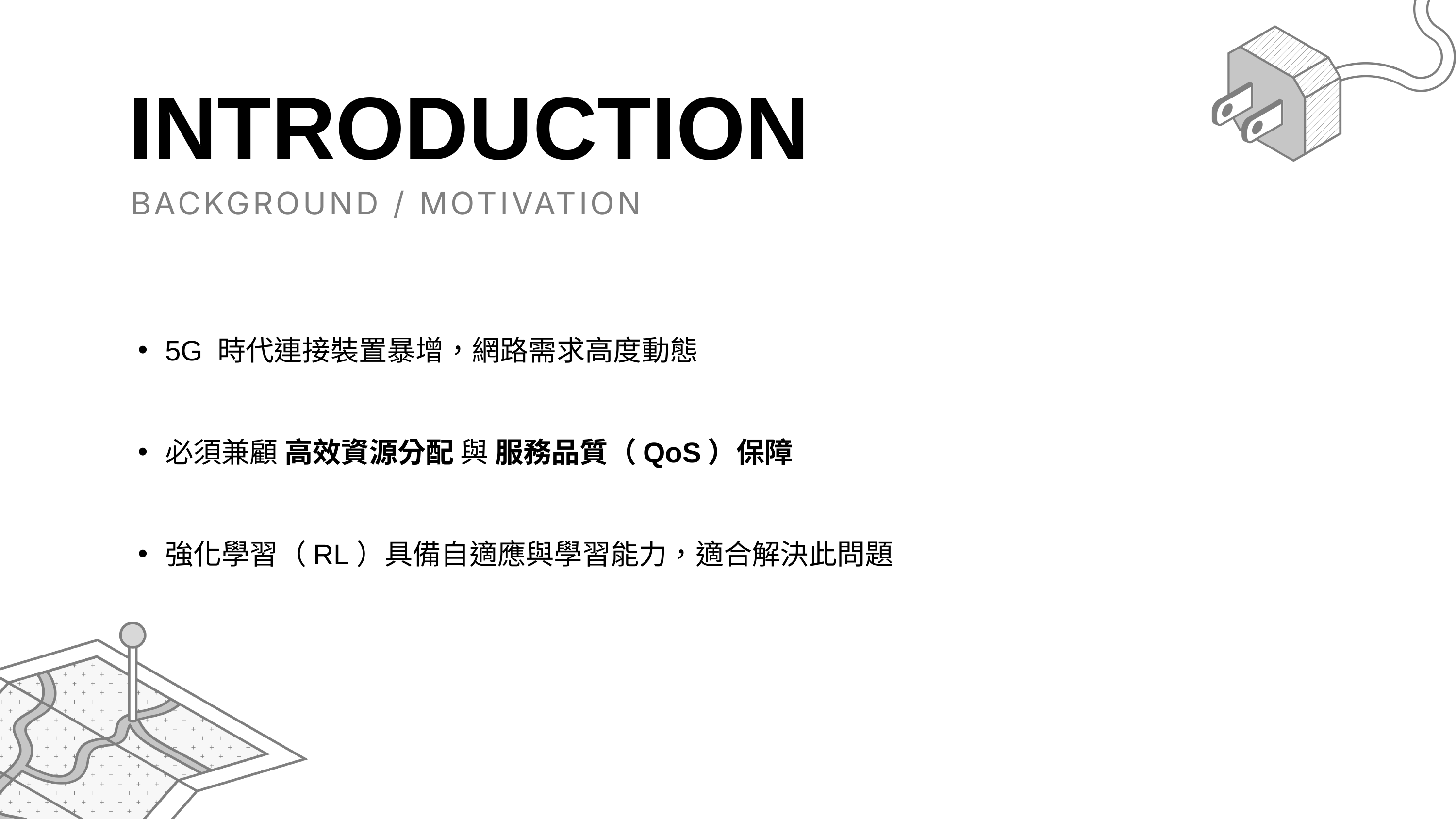

INTRODUCTION
BACKGROUND / MOTIVATION
5G 時代連接裝置暴增，網路需求高度動態
必須兼顧 高效資源分配 與 服務品質（QoS）保障
強化學習（RL）具備自適應與學習能力，適合解決此問題